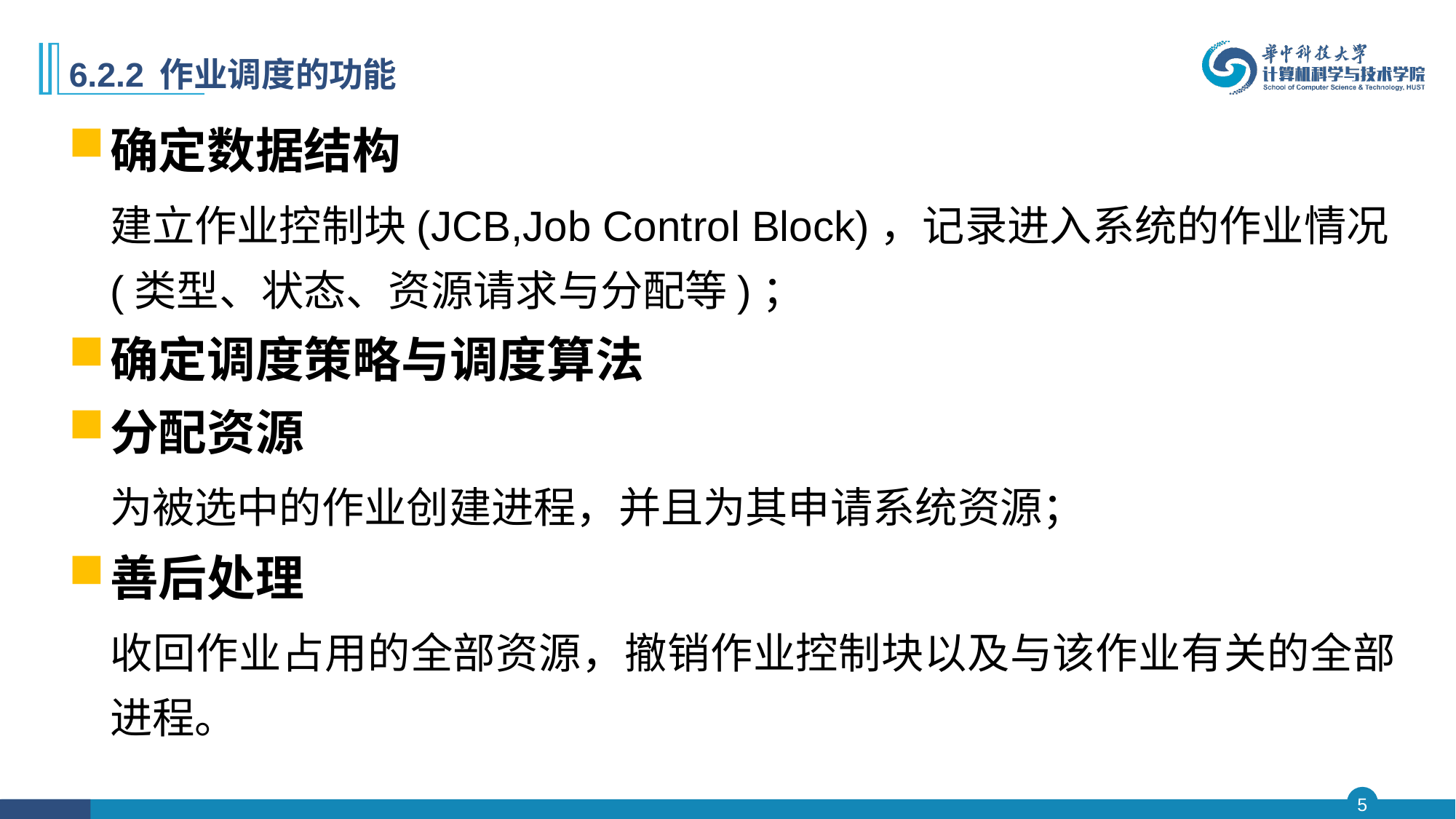

# 6.2.2 作业调度的功能
确定数据结构
	建立作业控制块(JCB,Job Control Block)，记录进入系统的作业情况(类型、状态、资源请求与分配等)；
确定调度策略与调度算法
分配资源
	为被选中的作业创建进程，并且为其申请系统资源；
善后处理
	收回作业占用的全部资源，撤销作业控制块以及与该作业有关的全部进程。